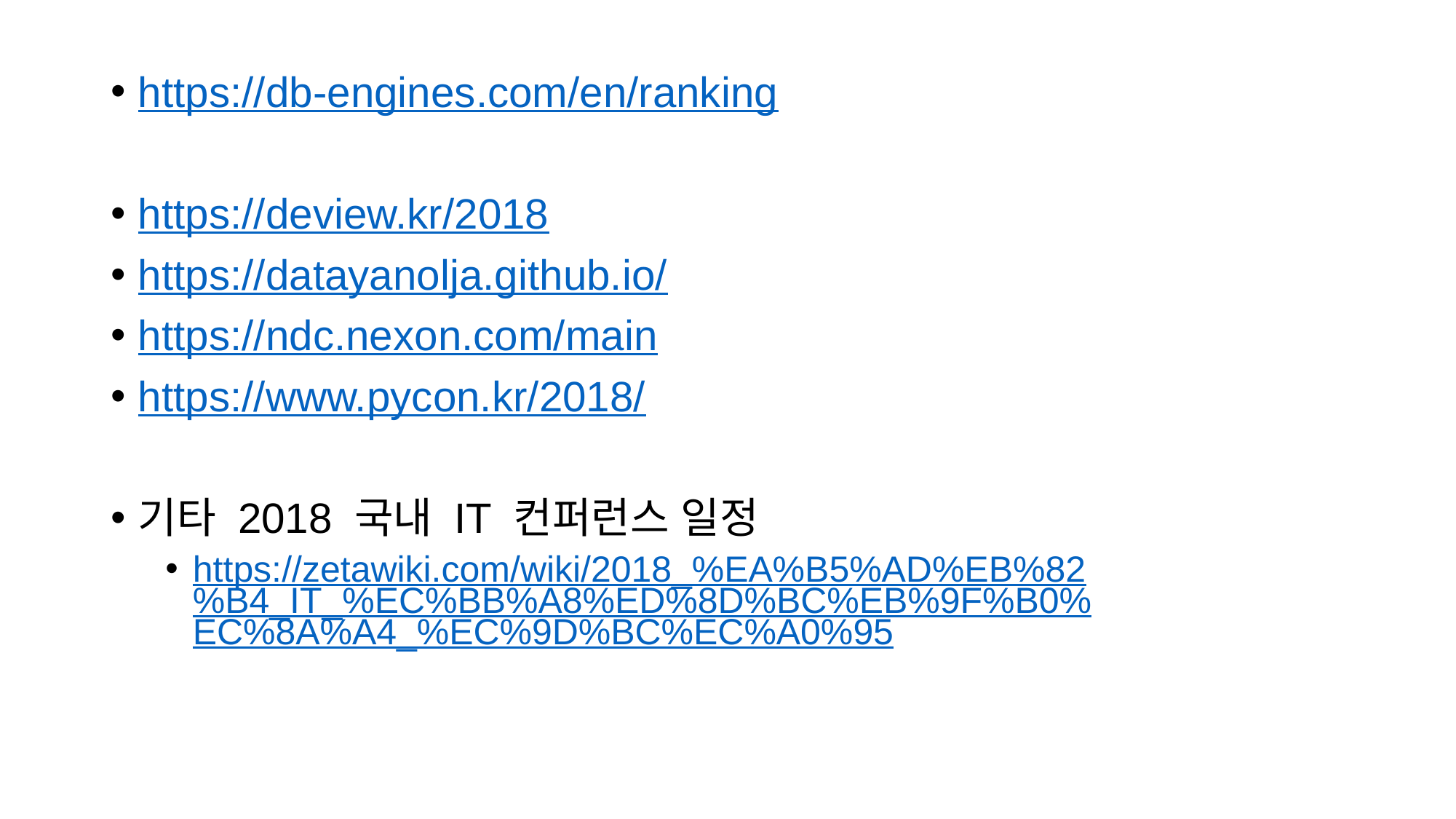

https://db-engines.com/en/ranking

https://deview.kr/2018
https://datayanolja.github.io/
https://ndc.nexon.com/main
https://www.pycon.kr/2018/

기타 2018 국내 IT 컨퍼런스 일정
https://zetawiki.com/wiki/2018_%EA%B5%AD%EB%82%B4_IT_%EC%BB%A8%ED%8D%BC%EB%9F%B0%EC%8A%A4_%EC%9D%BC%EC%A0%95